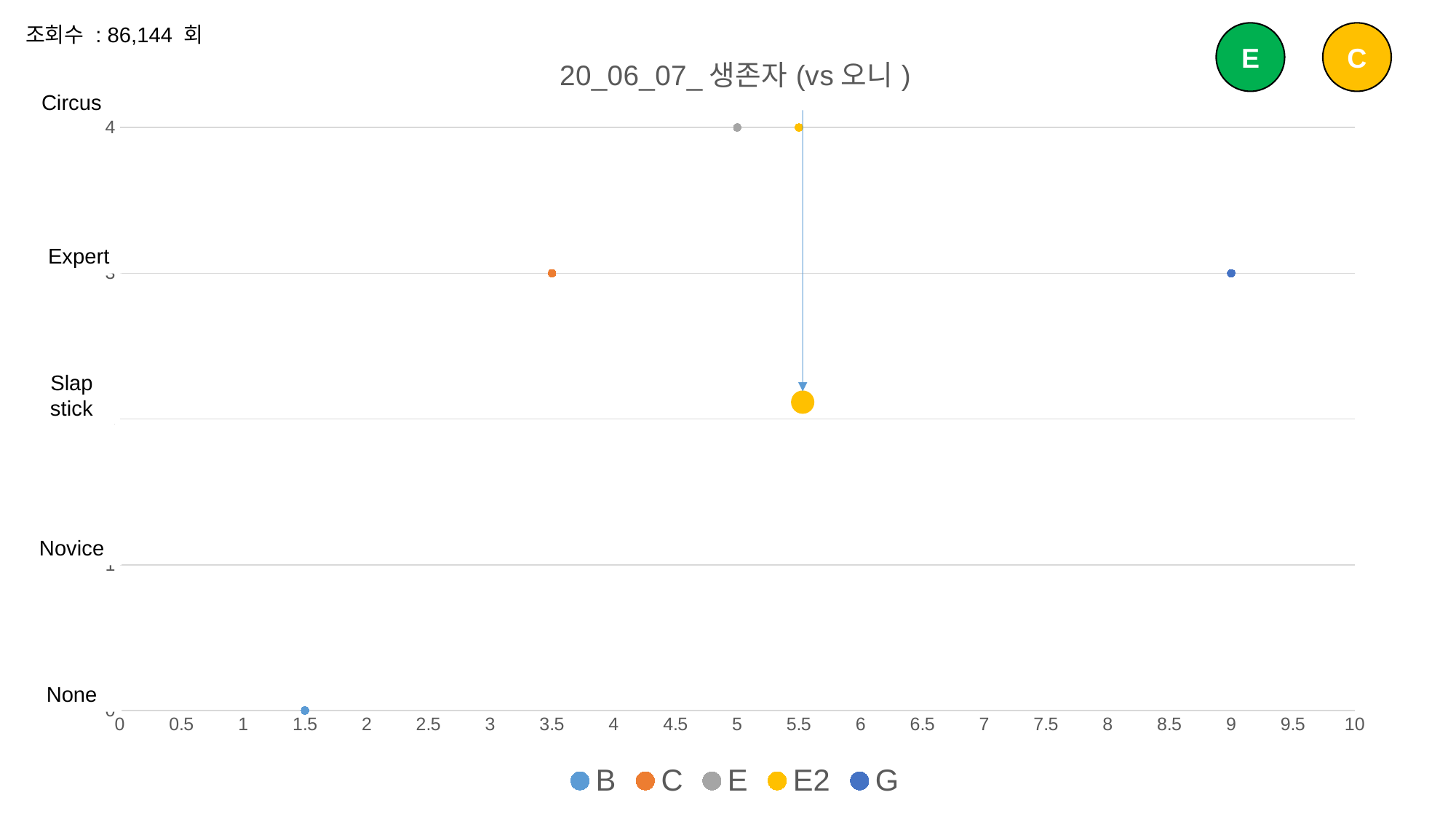

조회수 : 86,144 회

### Chart: 20_06_07_생존자(vs오니)

| Category | B | C | E | E2 | G |
|---|---|---|---|---|---|
E
C
Circus
Expert
Slap
stick

Novice
None